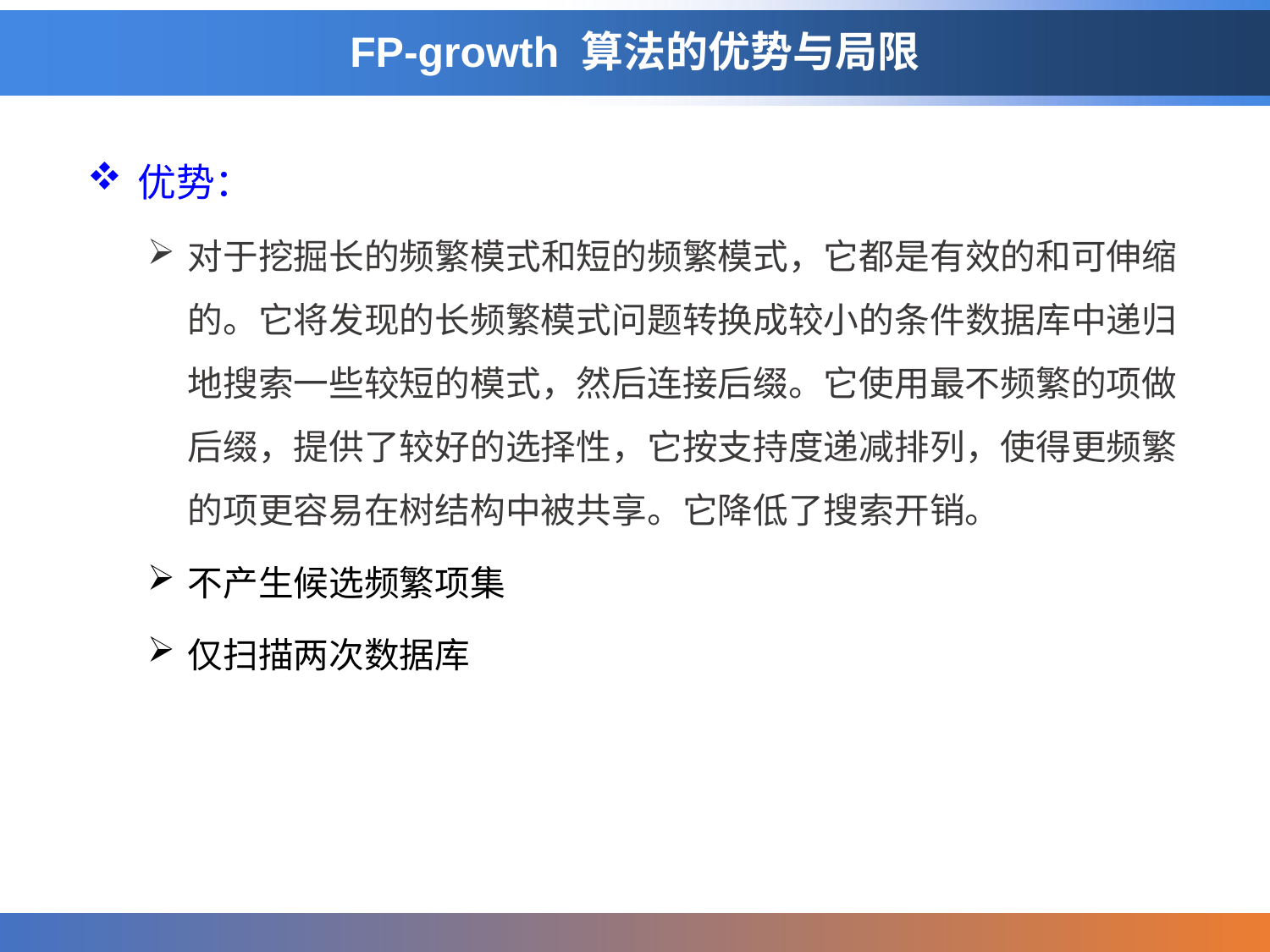

# FP-growth 算法的优势与局限
优势：
对于挖掘长的频繁模式和短的频繁模式，它都是有效的和可伸缩的。它将发现的长频繁模式问题转换成较小的条件数据库中递归地搜索一些较短的模式，然后连接后缀。它使用最不频繁的项做后缀，提供了较好的选择性，它按支持度递减排列，使得更频繁的项更容易在树结构中被共享。它降低了搜索开销。
不产生候选频繁项集
仅扫描两次数据库